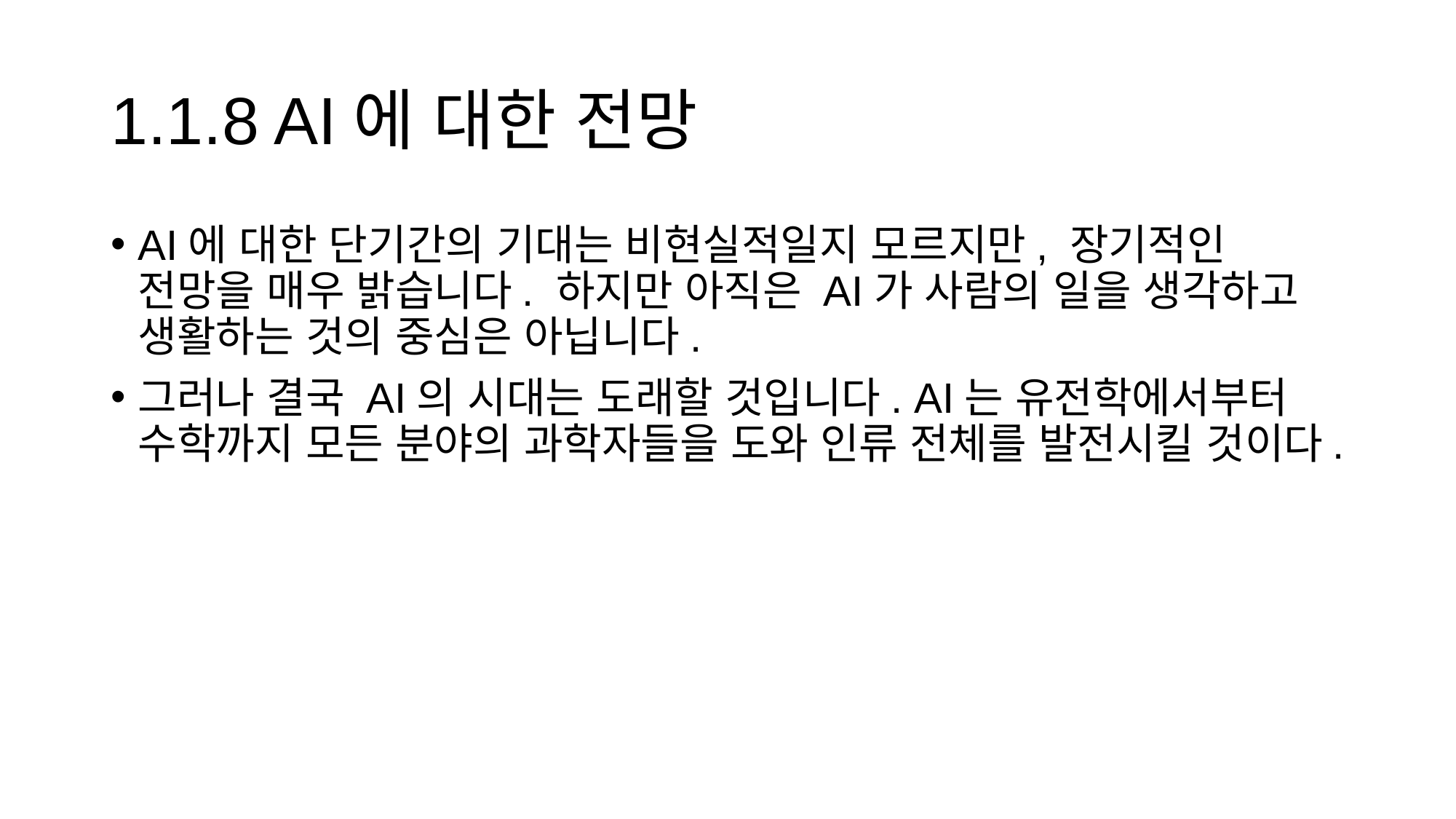

# 1.1.8 AI에 대한 전망
AI에 대한 단기간의 기대는 비현실적일지 모르지만, 장기적인 전망을 매우 밝습니다. 하지만 아직은 AI가 사람의 일을 생각하고 생활하는 것의 중심은 아닙니다.
그러나 결국 AI의 시대는 도래할 것입니다. AI는 유전학에서부터 수학까지 모든 분야의 과학자들을 도와 인류 전체를 발전시킬 것이다.